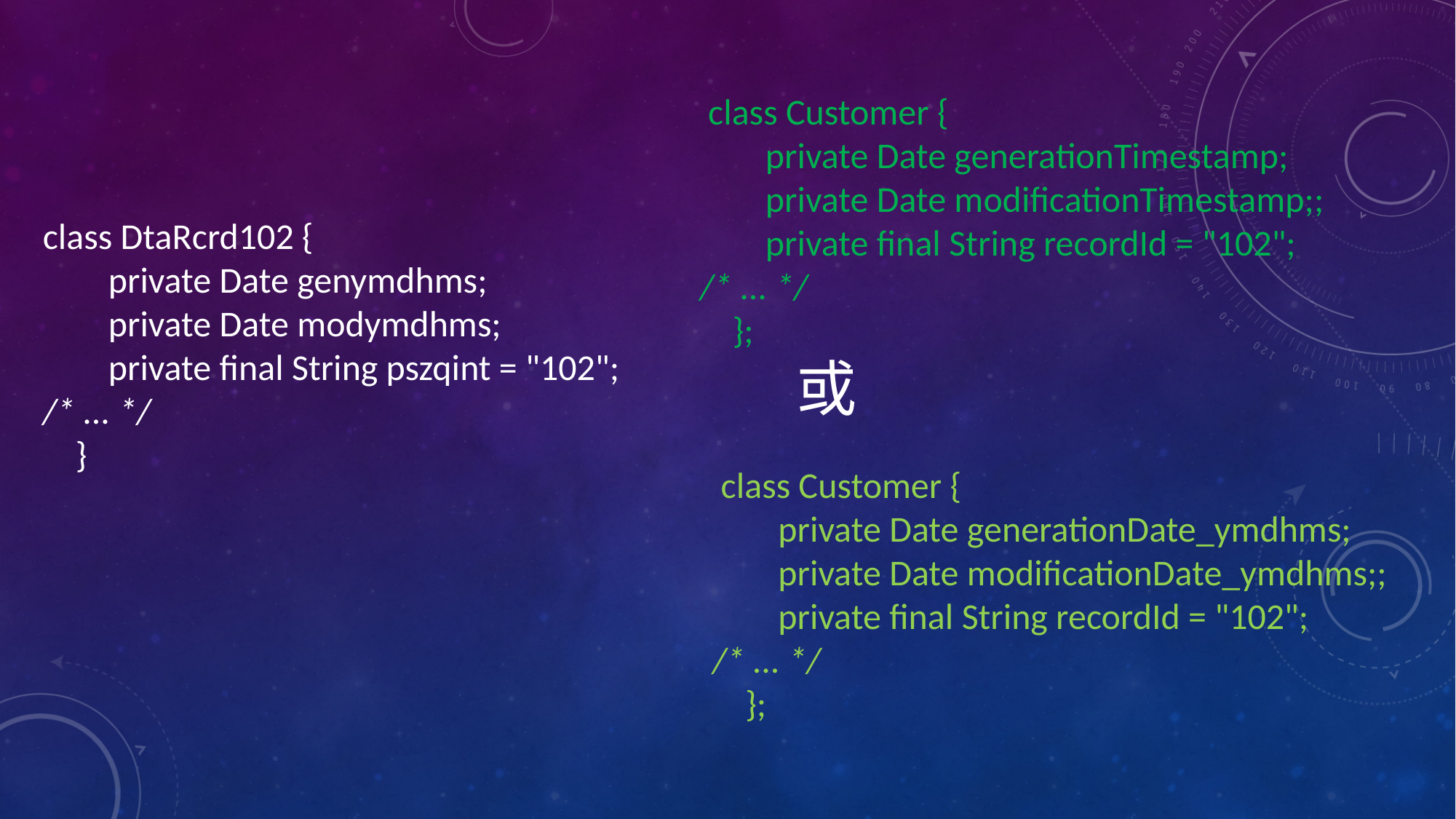

class Customer {
        private Date generationTimestamp;
        private Date modificationTimestamp;;
        private final String recordId = "102";
/* ... */
    };
class DtaRcrd102 {
        private Date genymdhms;
        private Date modymdhms;
        private final String pszqint = "102";
/* ... */
    }
或
 class Customer {
        private Date generationDate_ymdhms;
        private Date modificationDate_ymdhms;;
        private final String recordId = "102";
/* ... */
    };